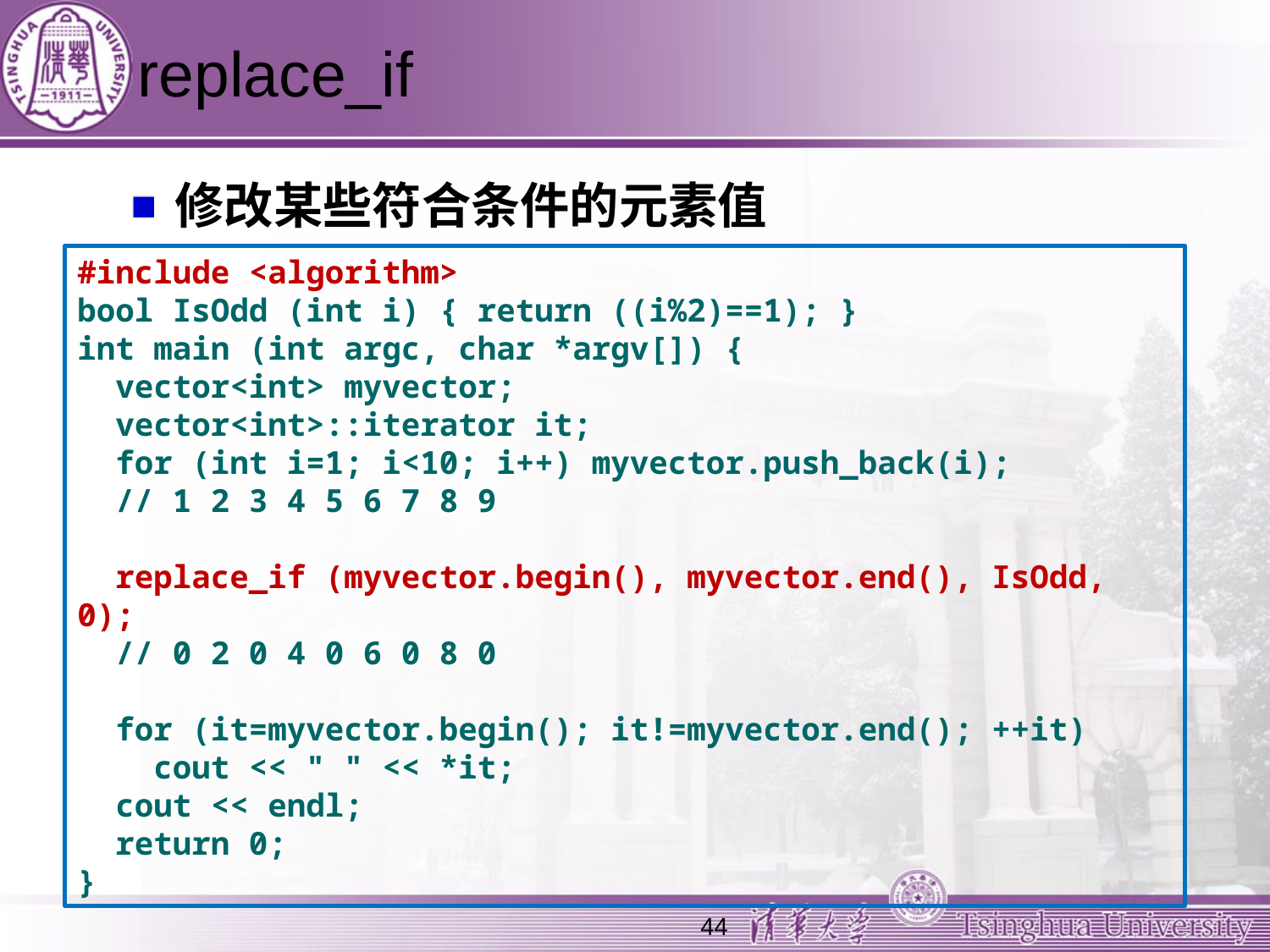

# replace_if
修改某些符合条件的元素值

#include <algorithm>
bool IsOdd (int i) { return ((i%2)==1); }
int main (int argc, char *argv[]) {
  vector<int> myvector;
  vector<int>::iterator it;
  for (int i=1; i<10; i++) myvector.push_back(i);
  // 1 2 3 4 5 6 7 8 9

  replace_if (myvector.begin(), myvector.end(), IsOdd, 0);
  // 0 2 0 4 0 6 0 8 0

  for (it=myvector.begin(); it!=myvector.end(); ++it)
    cout << " " << *it;
  cout << endl;
  return 0;
}
44